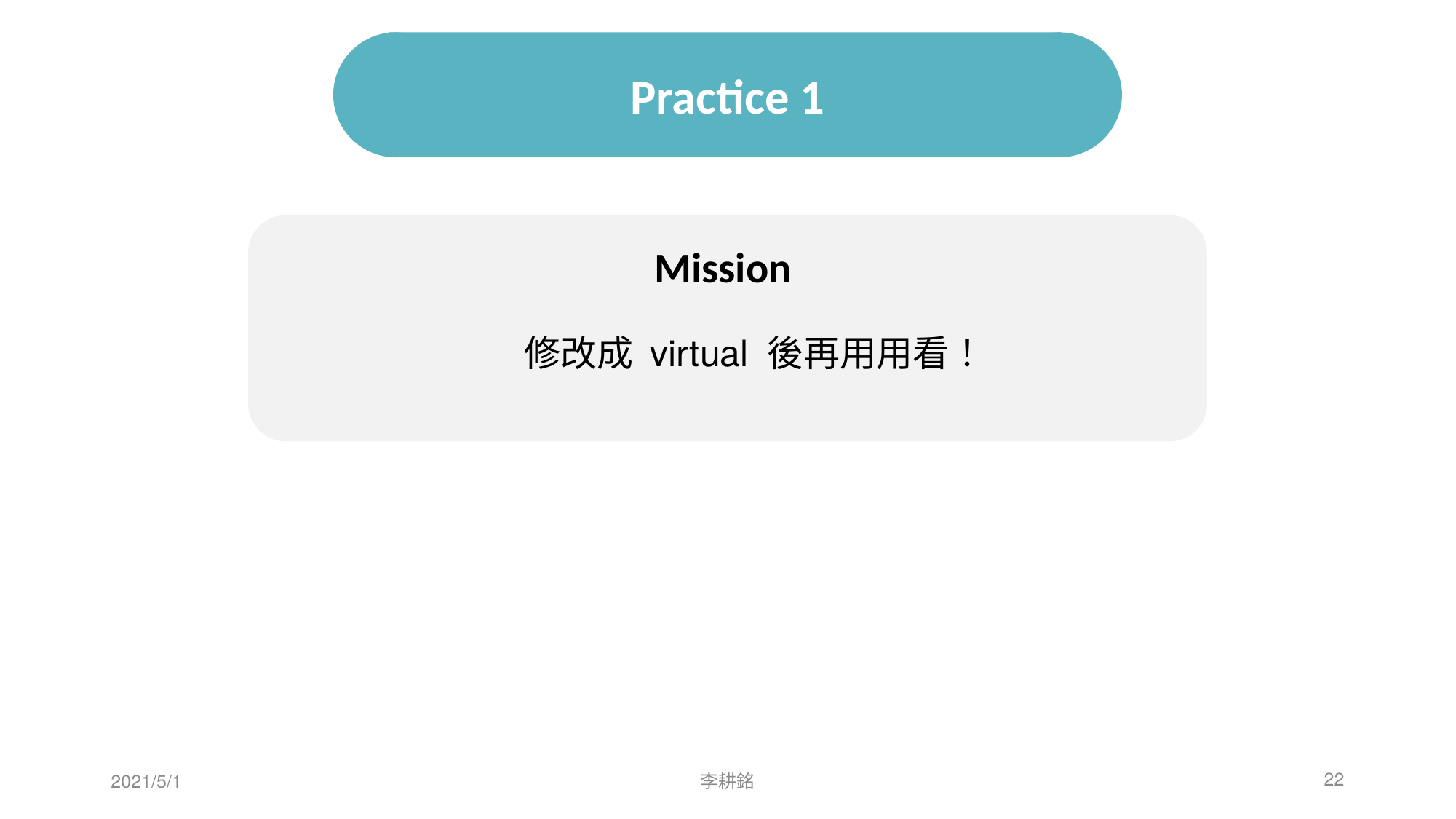

# Practice 1

Mission
修改成 virtual 後再用用看！
2021/5/1
李耕銘
22